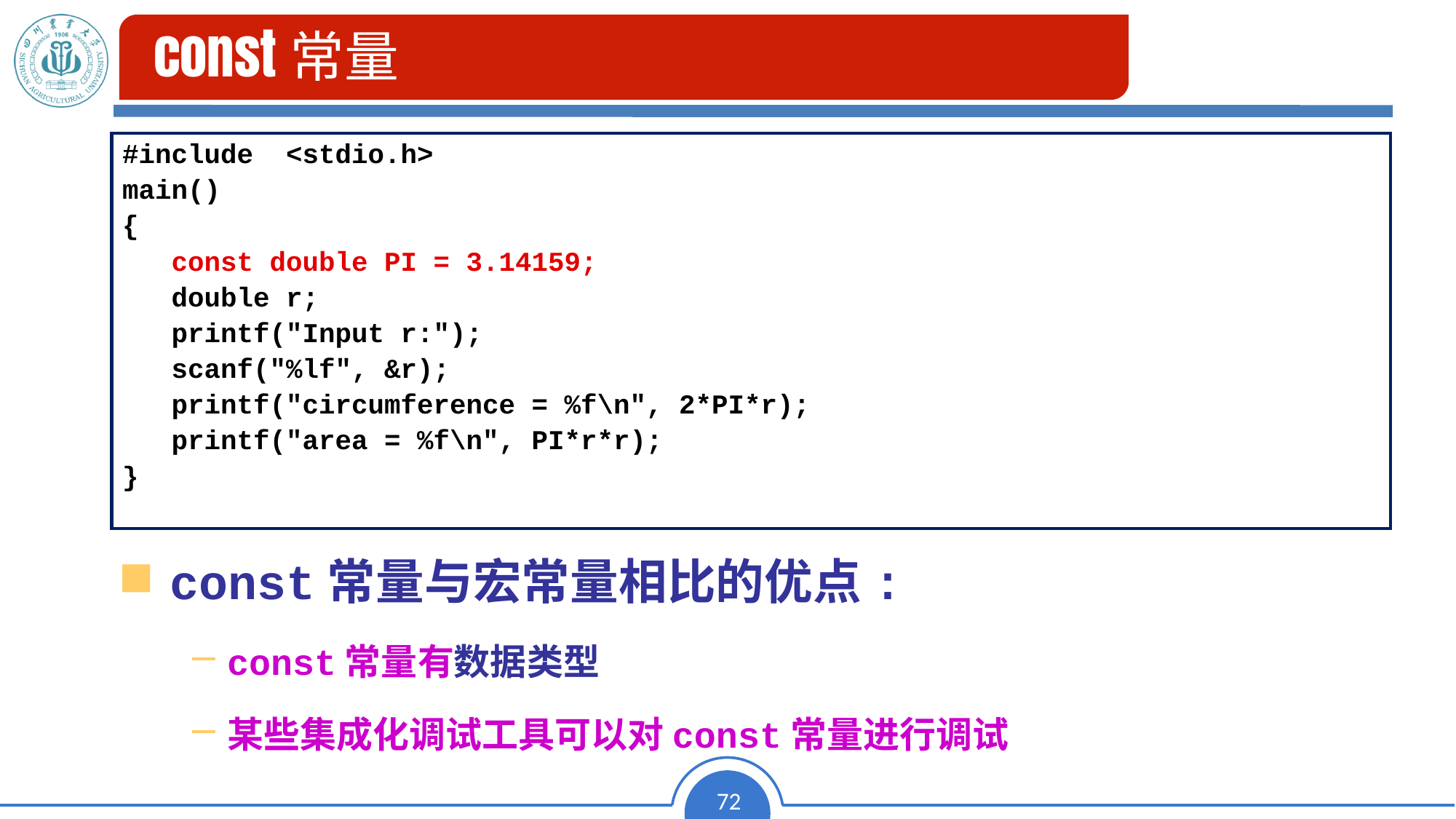

const常量
#include  <stdio.h>
main()
{
   const double PI = 3.14159;
   double r;
   printf("Input r:");
   scanf("%lf", &r);
   printf("circumference = %f\n", 2*PI*r);
   printf("area = %f\n", PI*r*r);
}
const常量与宏常量相比的优点:
const常量有数据类型
某些集成化调试工具可以对const常量进行调试